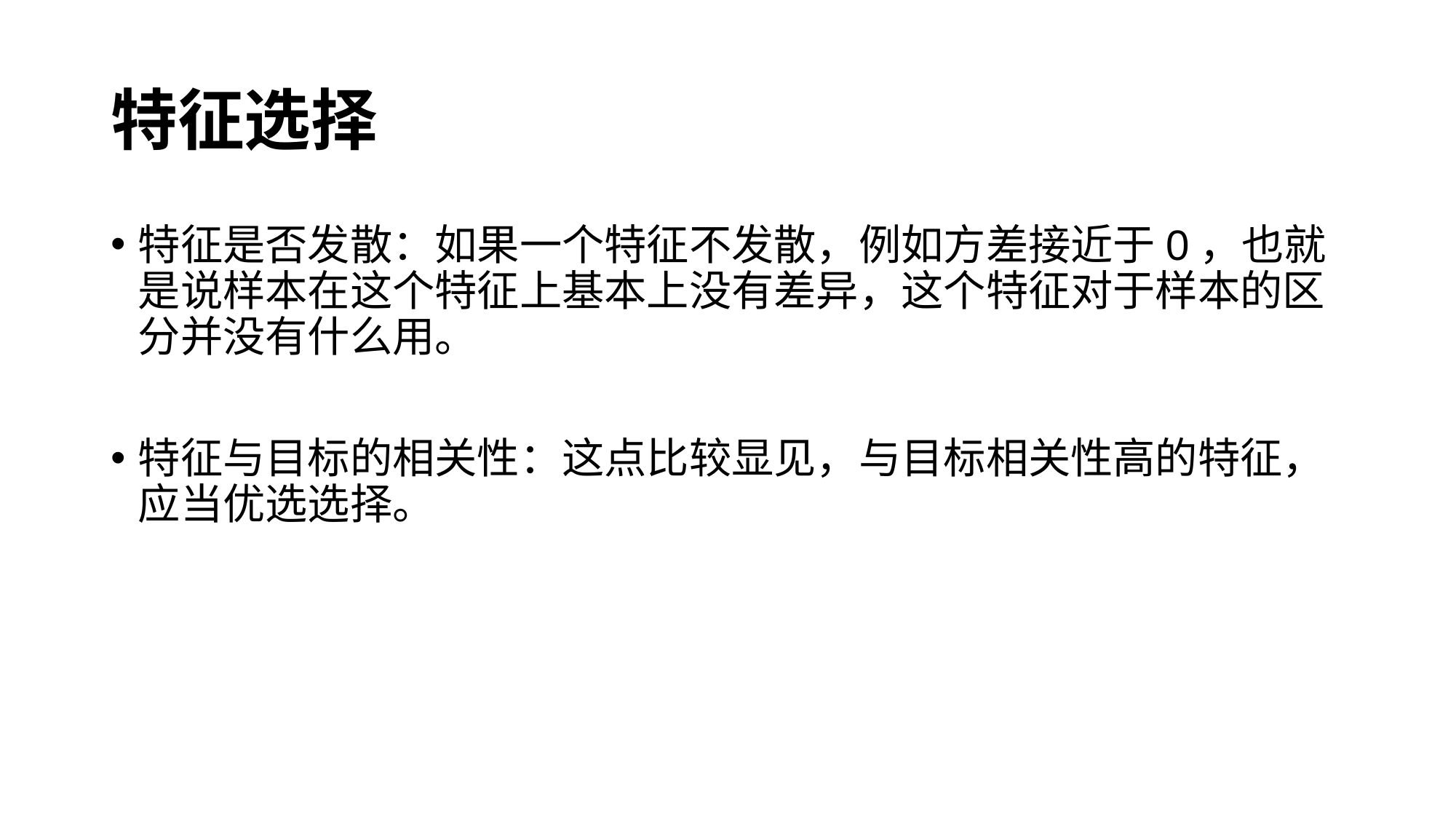

# 特征选择
特征是否发散：如果一个特征不发散，例如方差接近于0，也就是说样本在这个特征上基本上没有差异，这个特征对于样本的区分并没有什么用。

特征与目标的相关性：这点比较显见，与目标相关性高的特征，应当优选选择。